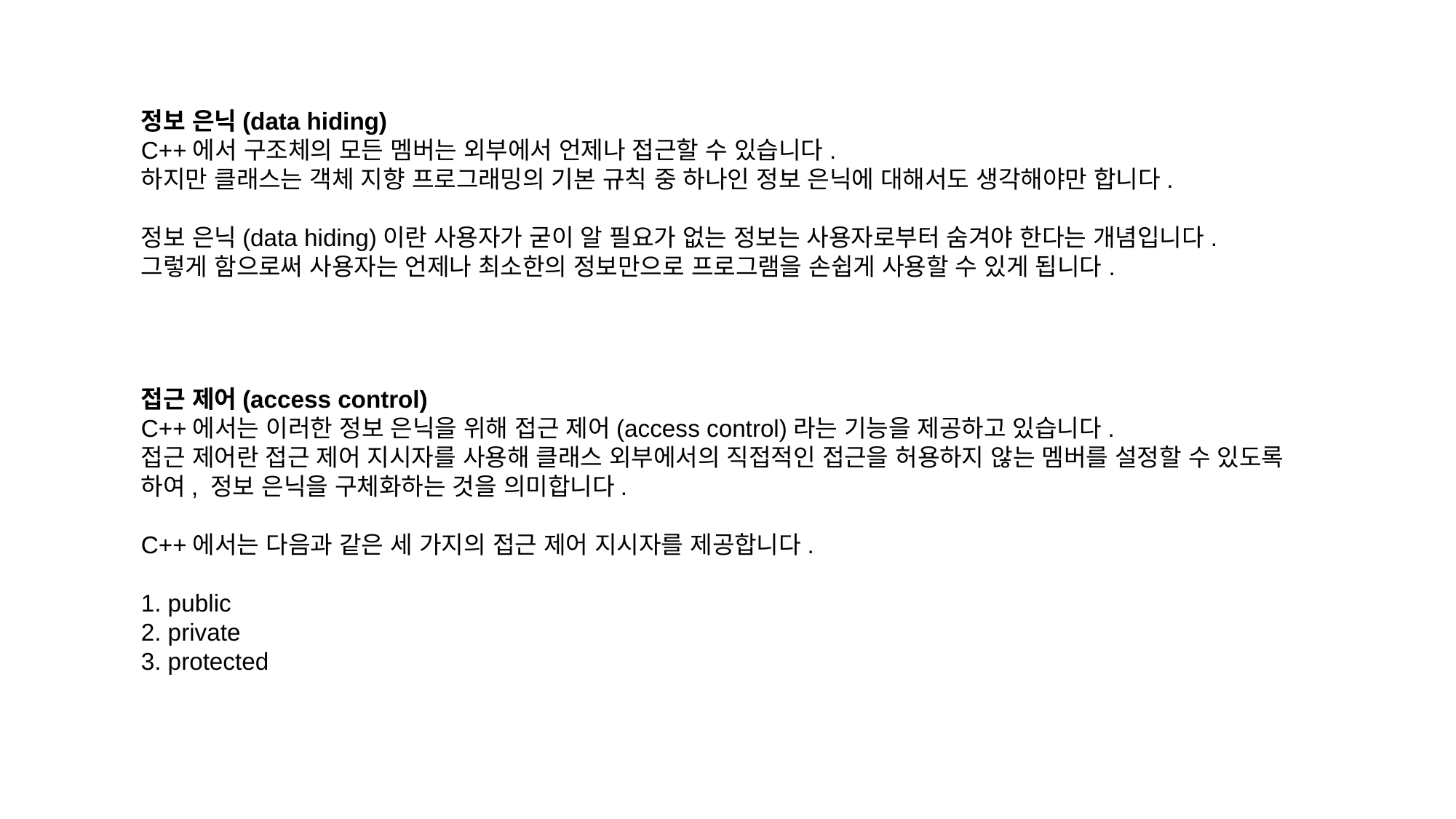

정보 은닉(data hiding)
C++에서 구조체의 모든 멤버는 외부에서 언제나 접근할 수 있습니다.
하지만 클래스는 객체 지향 프로그래밍의 기본 규칙 중 하나인 정보 은닉에 대해서도 생각해야만 합니다.

정보 은닉(data hiding)이란 사용자가 굳이 알 필요가 없는 정보는 사용자로부터 숨겨야 한다는 개념입니다.
그렇게 함으로써 사용자는 언제나 최소한의 정보만으로 프로그램을 손쉽게 사용할 수 있게 됩니다.
접근 제어(access control)
C++에서는 이러한 정보 은닉을 위해 접근 제어(access control)라는 기능을 제공하고 있습니다.
접근 제어란 접근 제어 지시자를 사용해 클래스 외부에서의 직접적인 접근을 허용하지 않는 멤버를 설정할 수 있도록 하여, 정보 은닉을 구체화하는 것을 의미합니다.

C++에서는 다음과 같은 세 가지의 접근 제어 지시자를 제공합니다.

1. public
2. private
3. protected